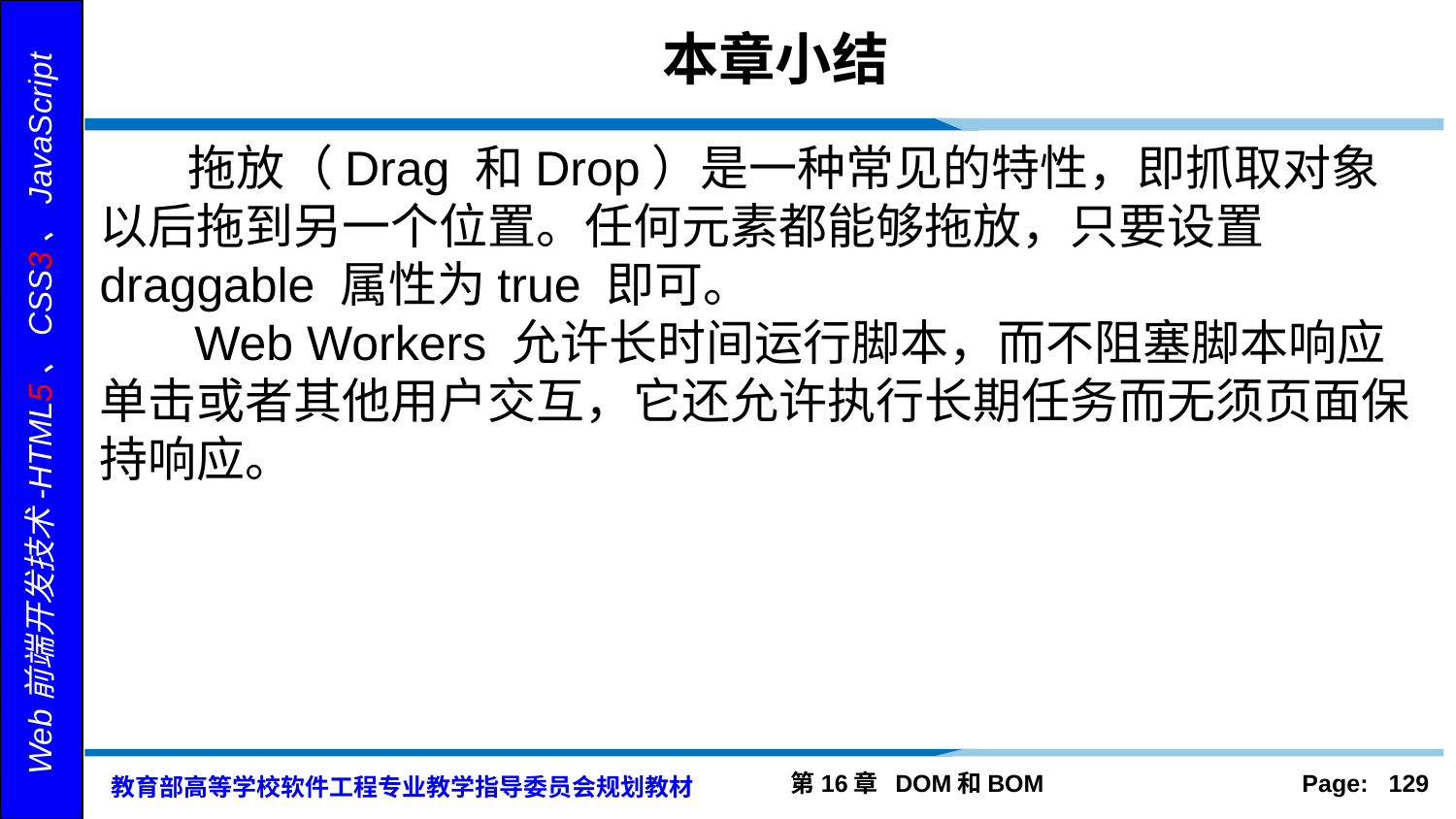

# 本章小结
       拖放（Drag 和Drop）是一种常见的特性，即抓取对象以后拖到另一个位置。任何元素都能够拖放，只要设置draggable 属性为true 即可。
       Web Workers 允许长时间运行脚本，而不阻塞脚本响应单击或者其他用户交互，它还允许执行长期任务而无须页面保持响应。